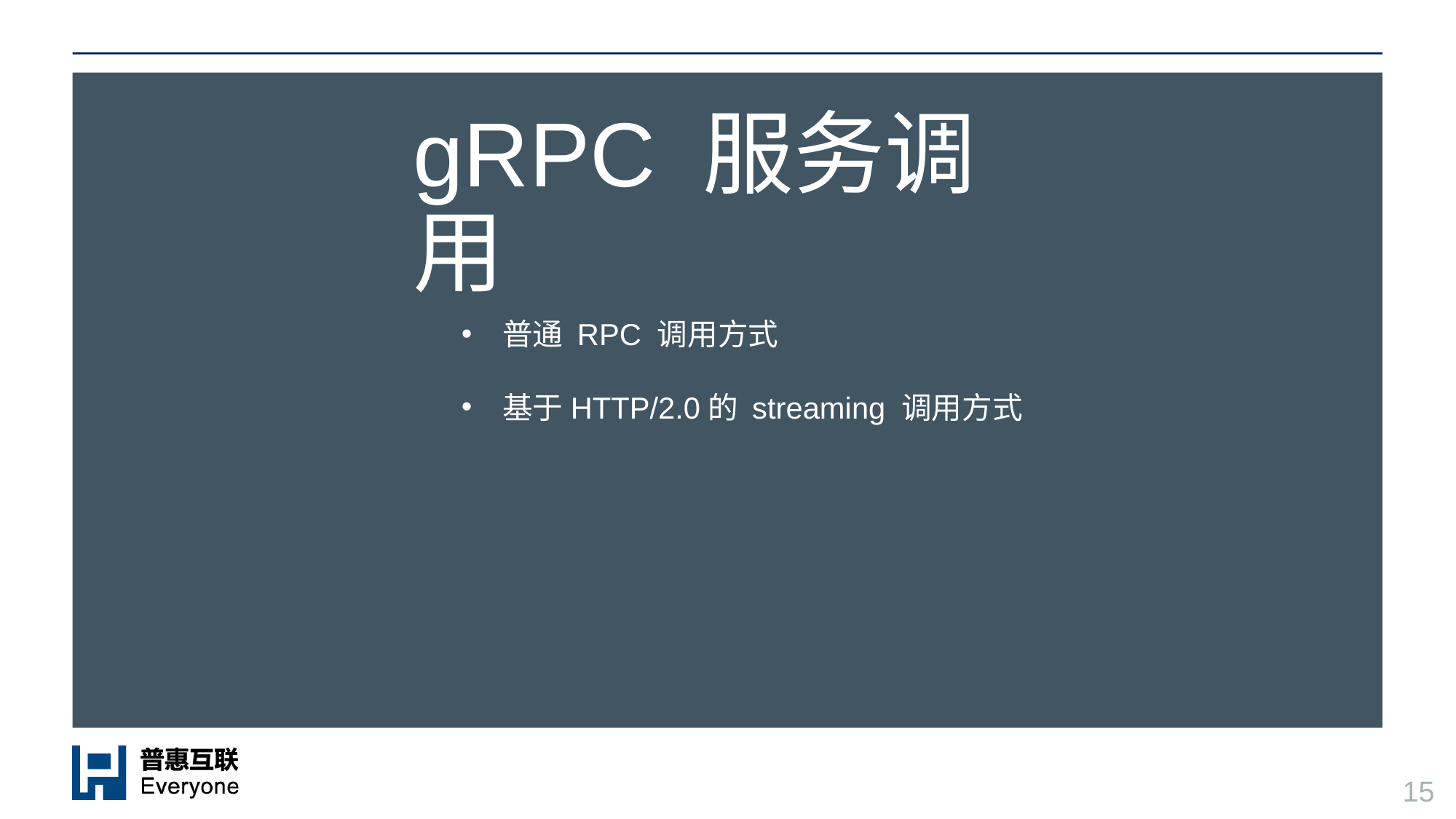

# gRPC 服务调用
普通 RPC 调用方式
基于HTTP/2.0的 streaming 调用方式

15